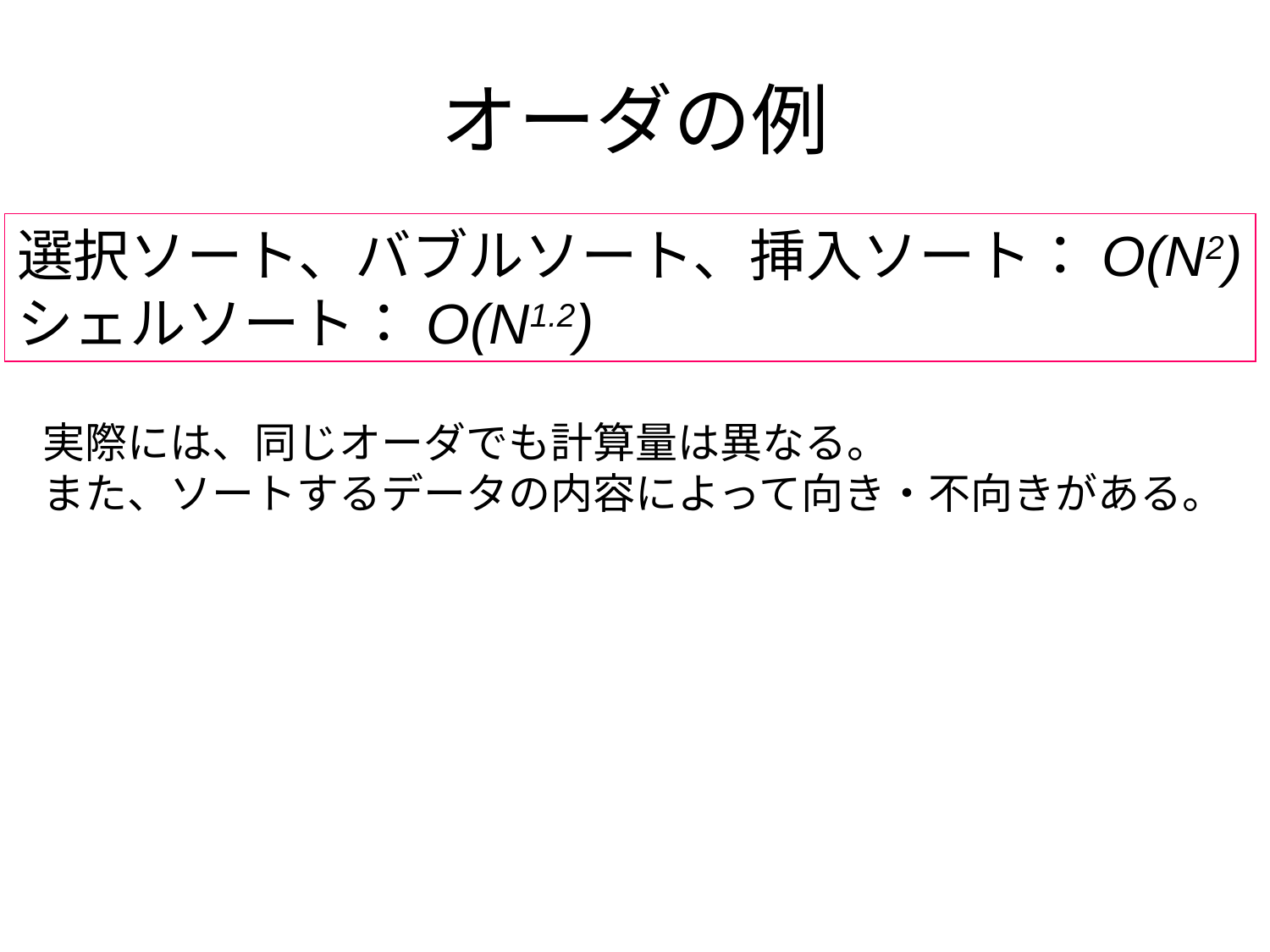

# オーダの例
選択ソート、バブルソート、挿入ソート：O(N2)
シェルソート：O(N1.2)
実際には、同じオーダでも計算量は異なる。
また、ソートするデータの内容によって向き・不向きがある。